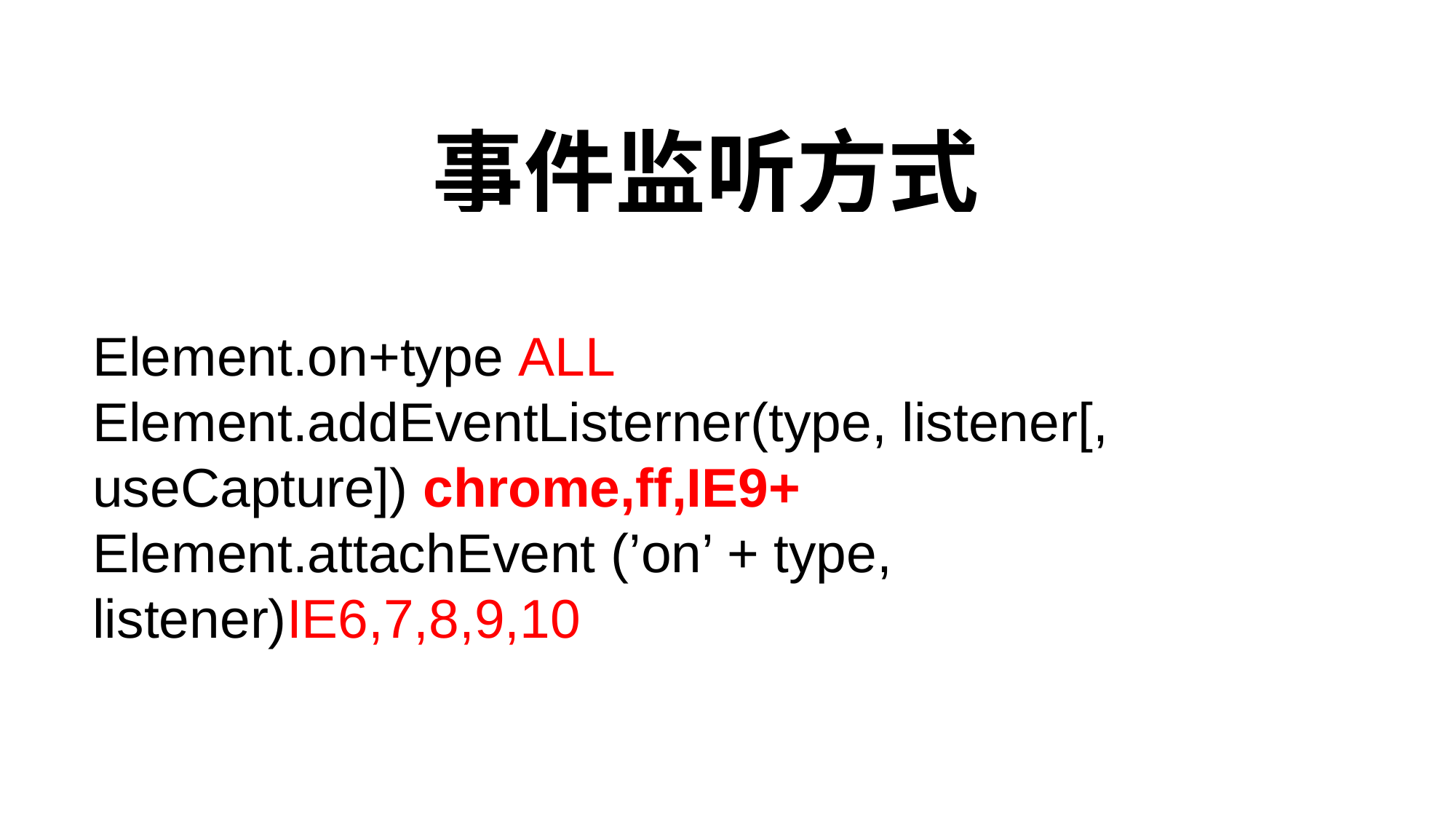

# 事件监听方式
Element.on+type ALL
Element.addEventListerner(type, listener[, useCapture]) chrome,ff,IE9+
Element.attachEvent (’on’ + type, listener)IE6,7,8,9,10